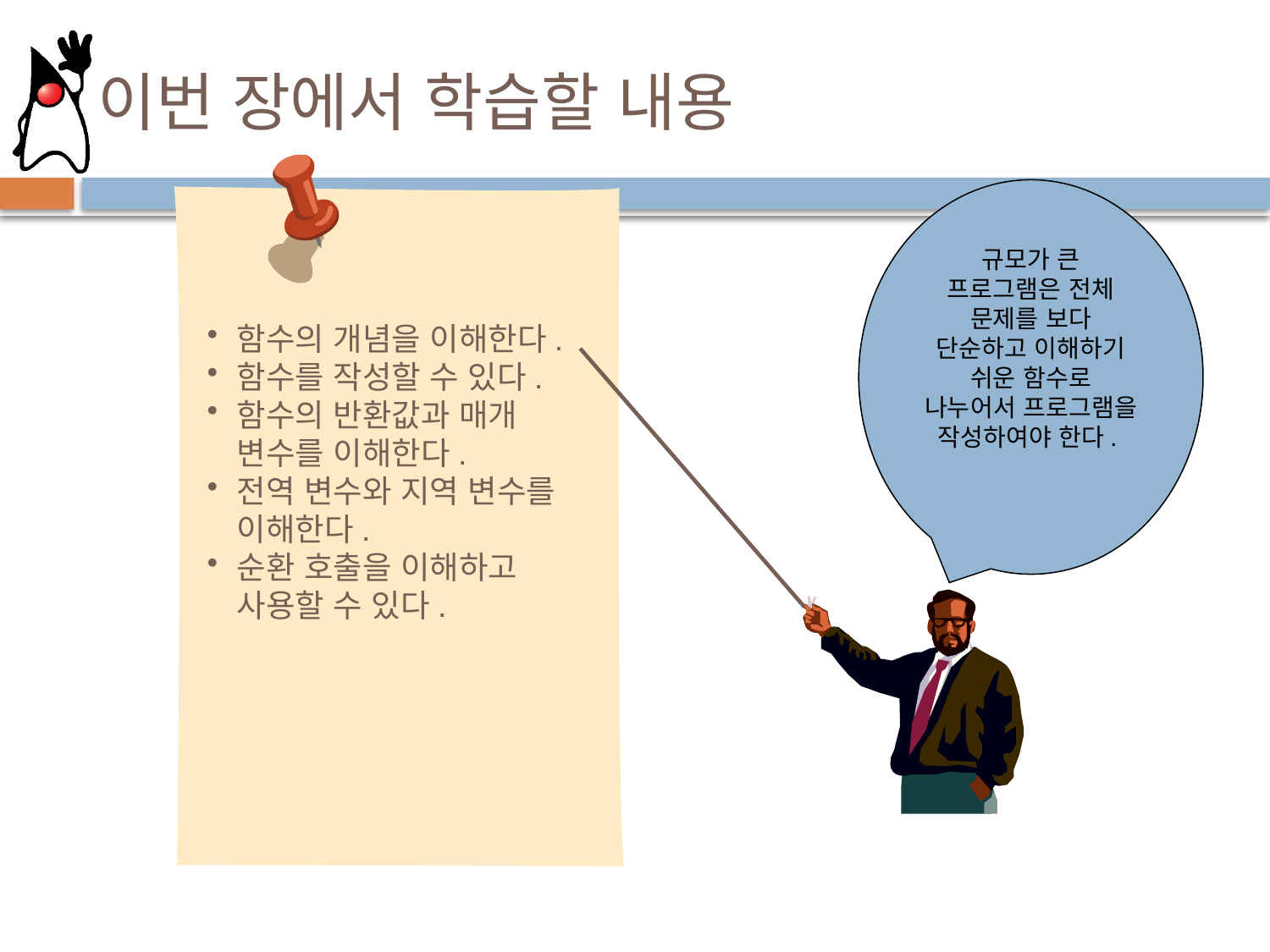

# 이번 장에서 학습할 내용

규모가 큰 프로그램은 전체 문제를 보다 단순하고 이해하기 쉬운 함수로 나누어서 프로그램을 작성하여야 한다.

함수의 개념을 이해한다.
함수를 작성할 수 있다.
함수의 반환값과 매개 변수를 이해한다.
전역 변수와 지역 변수를 이해한다.
순환 호출을 이해하고 사용할 수 있다.